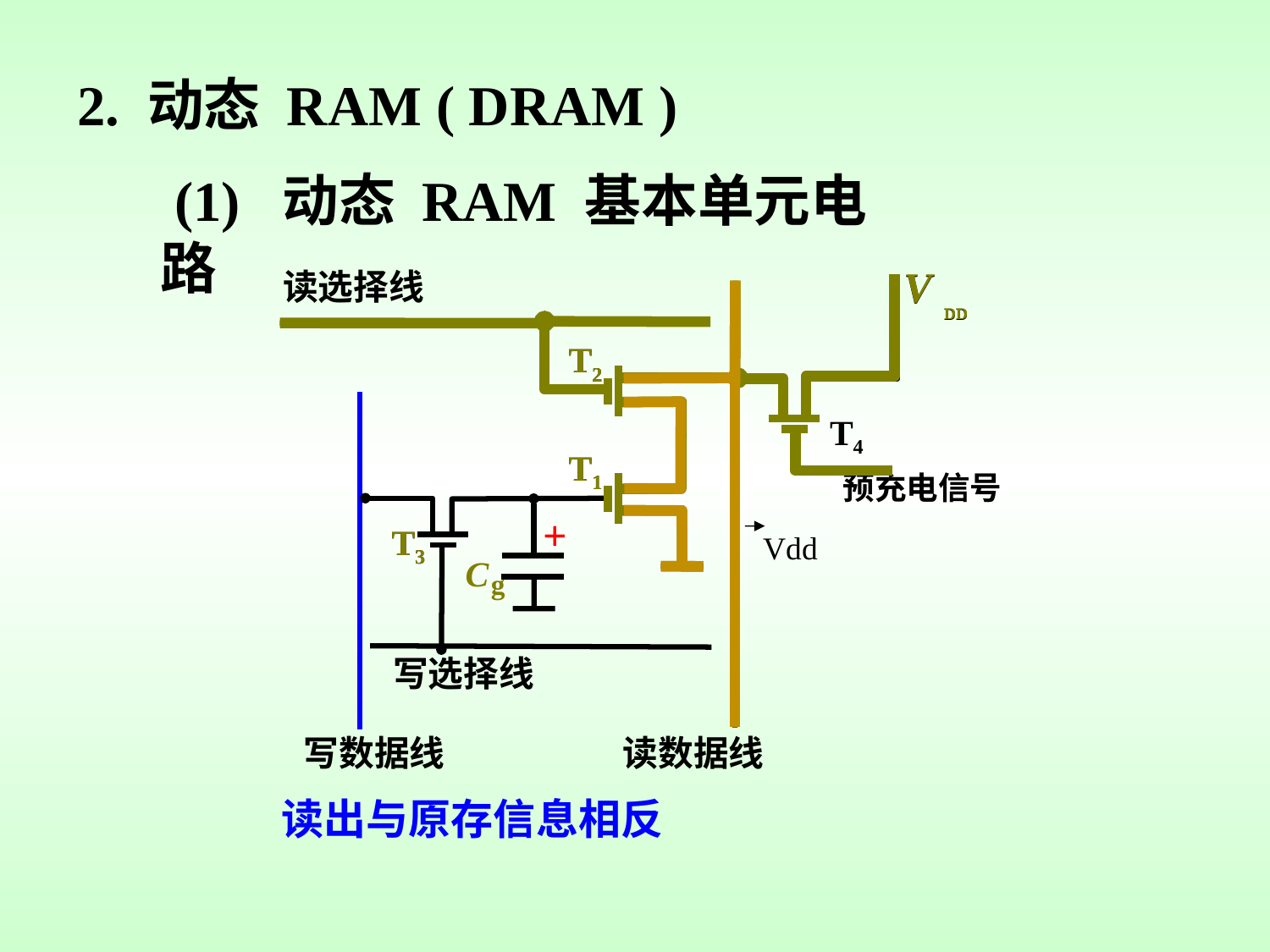

2. 动态 RAM ( DRAM )
 (1)  动态 RAM 基本单元电路
V

DD
V
读选择线

DD

T2
T1
T3
T2

T4

T1
预充电信号

+

T3
Vdd

C

g

写选择线
写数据线
读数据线
读出与原存信息相反